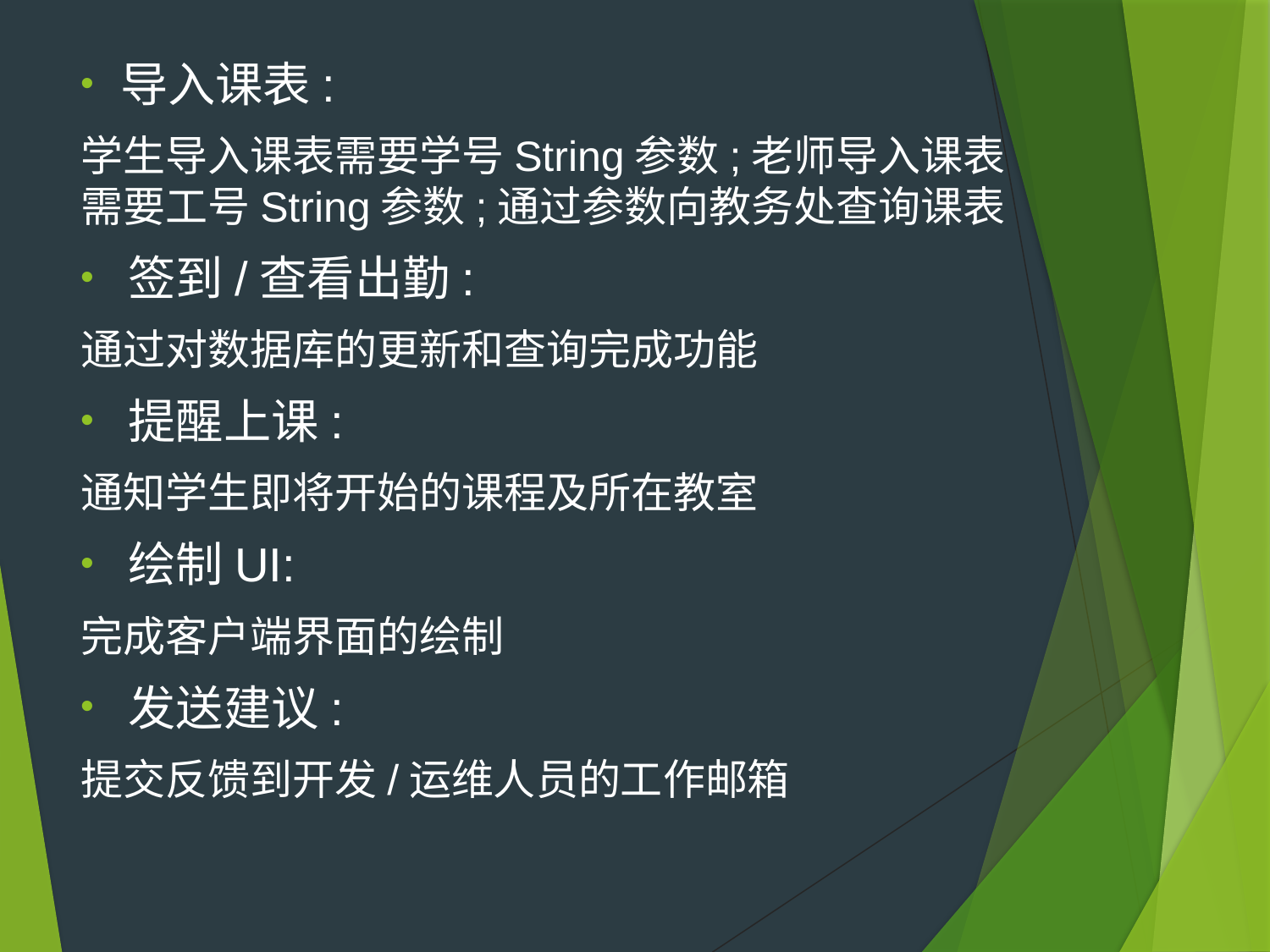

导入课表:
学生导入课表需要学号String参数;老师导入课表需要工号String参数;通过参数向教务处查询课表
签到/查看出勤:
通过对数据库的更新和查询完成功能
提醒上课:
通知学生即将开始的课程及所在教室
绘制UI:
完成客户端界面的绘制
发送建议:
提交反馈到开发/运维人员的工作邮箱